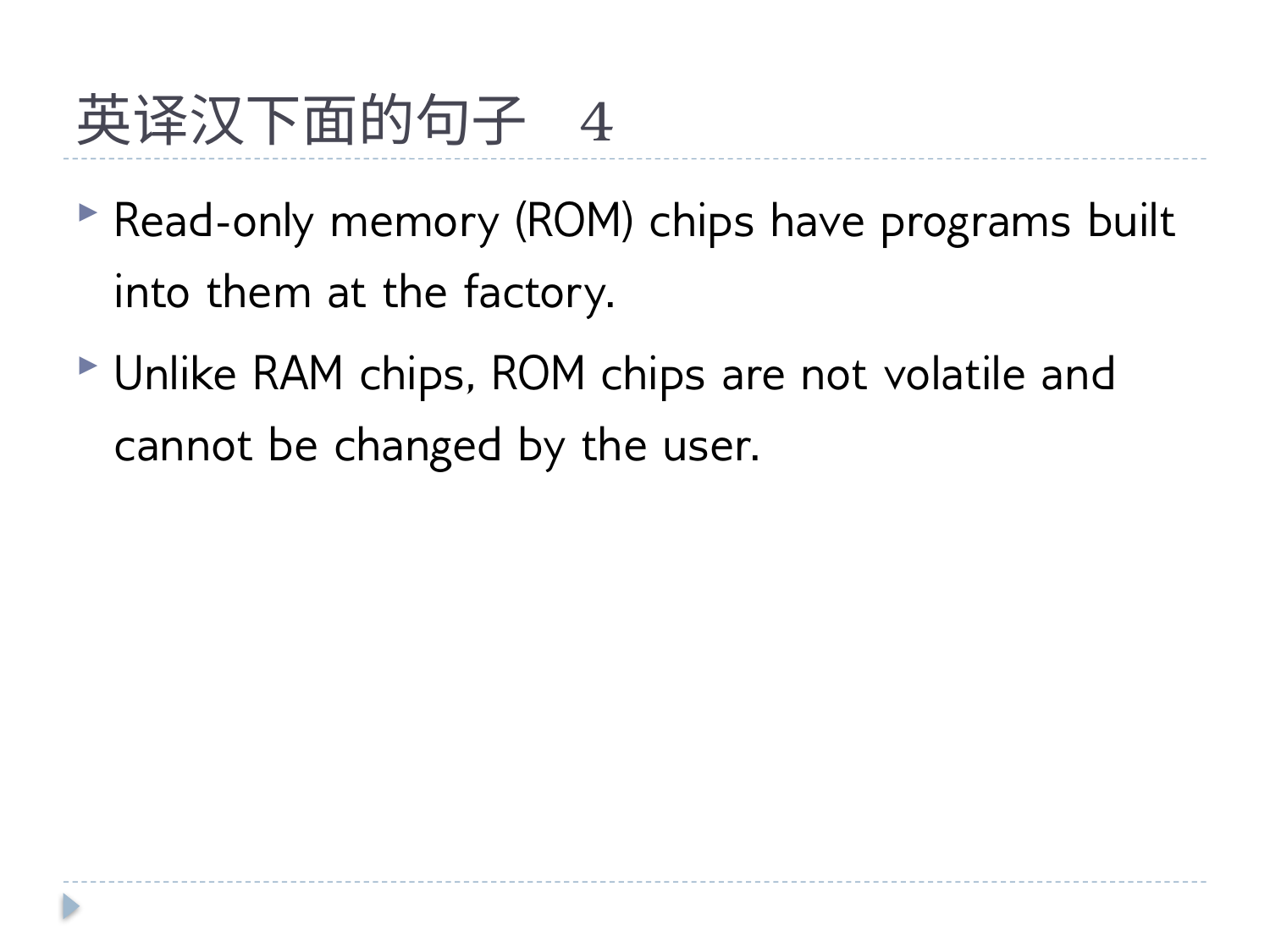

# 英译汉下面的句子   4
Read-only memory (ROM) chips have programs built into them at the factory.
Unlike RAM chips, ROM chips are not volatile and cannot be changed by the user.